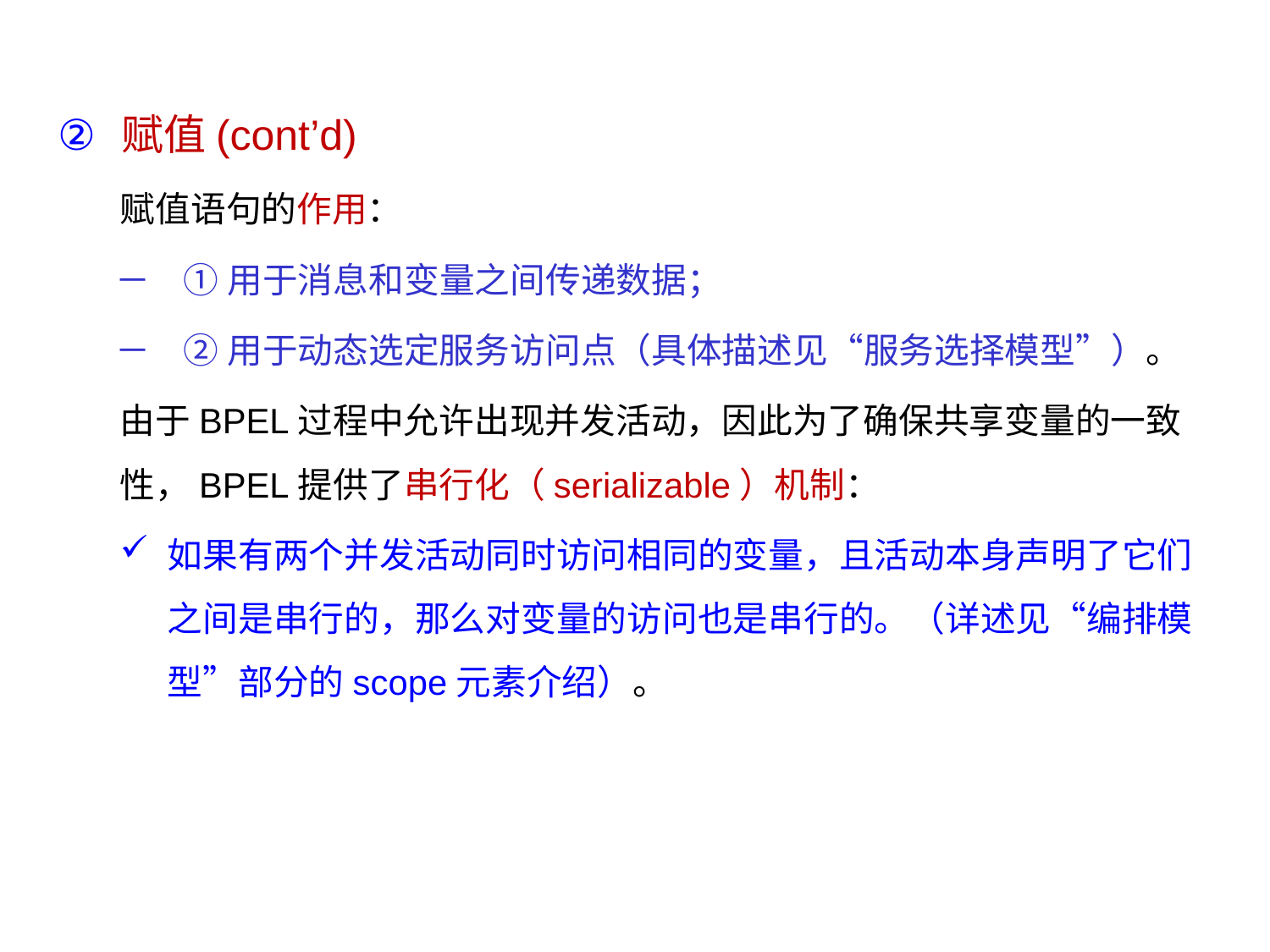

赋值(cont’d)
赋值语句的作用：
①用于消息和变量之间传递数据；
②用于动态选定服务访问点（具体描述见“服务选择模型”）。
由于BPEL过程中允许出现并发活动，因此为了确保共享变量的一致性，BPEL提供了串行化（serializable）机制：
如果有两个并发活动同时访问相同的变量，且活动本身声明了它们之间是串行的，那么对变量的访问也是串行的。（详述见“编排模型”部分的scope元素介绍）。